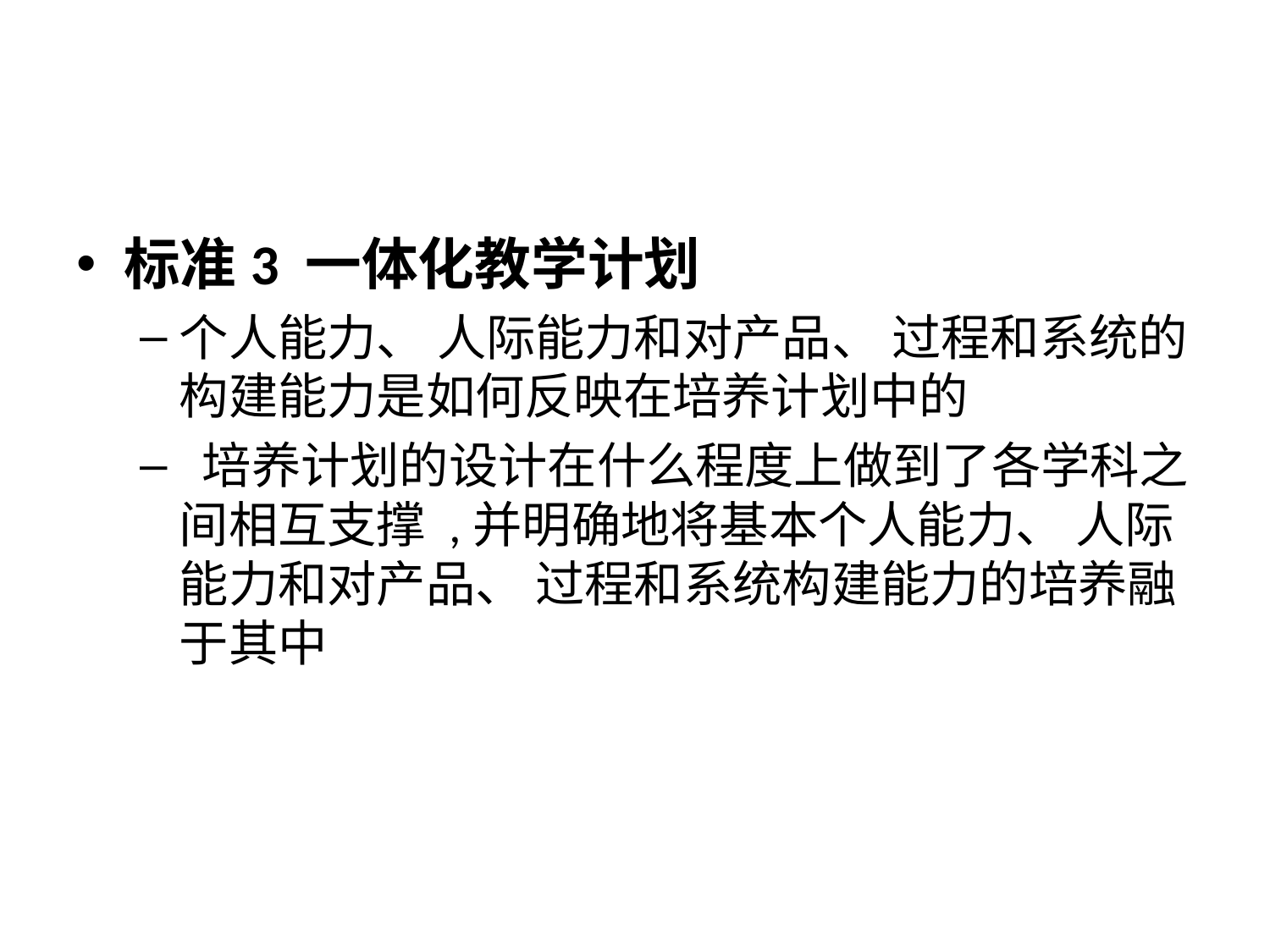

#
标准3 一体化教学计划
个人能力、 人际能力和对产品、 过程和系统的构建能力是如何反映在培养计划中的
 培养计划的设计在什么程度上做到了各学科之间相互支撑 ,并明确地将基本个人能力、 人际能力和对产品、 过程和系统构建能力的培养融于其中